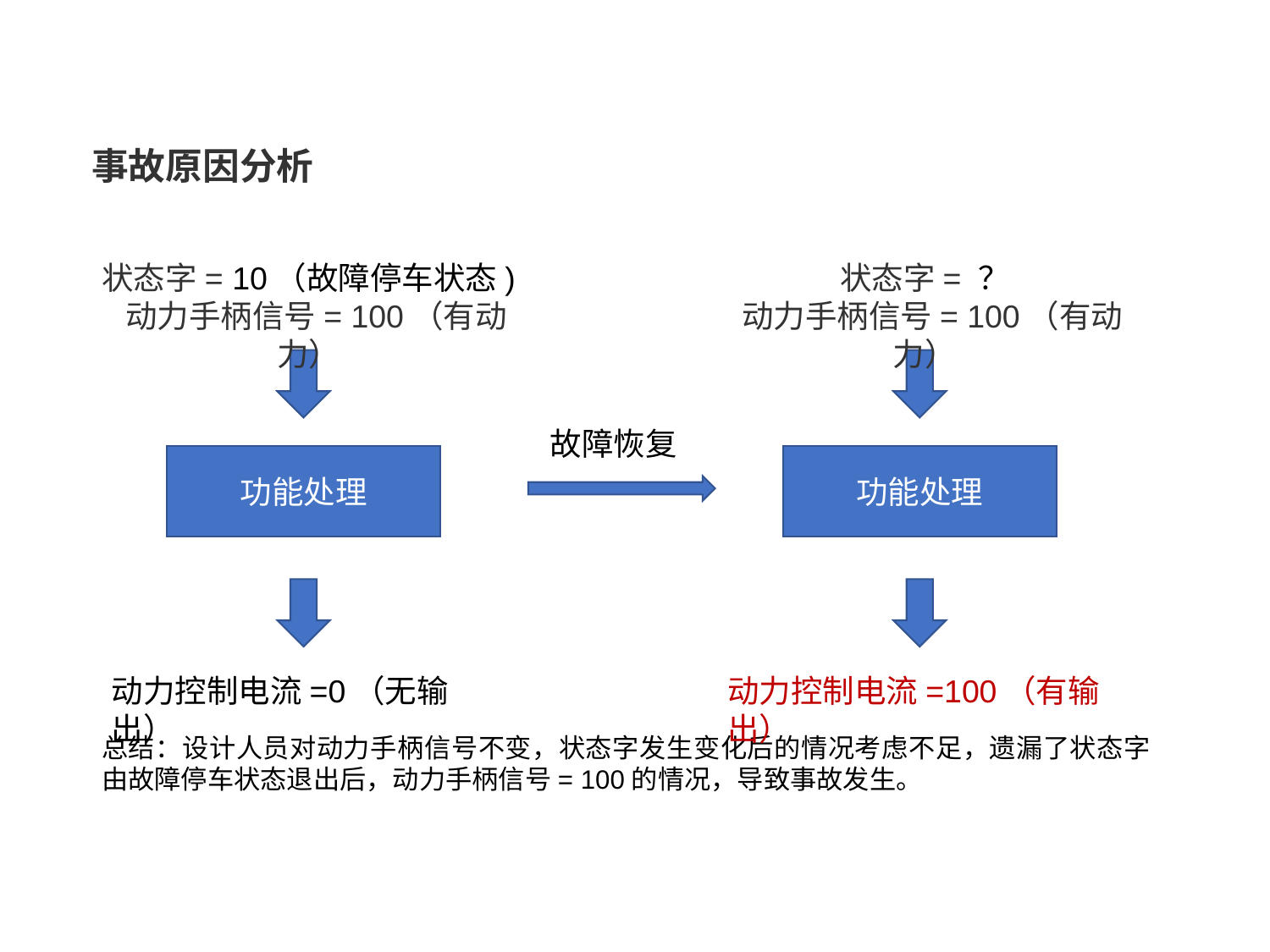

# 事故原因分析
状态字= 10（故障停车状态)
 动力手柄信号= 100（有动力）
状态字= ？
 动力手柄信号= 100（有动力）

故障恢复
功能处理
功能处理

动力控制电流=0（无输出）
动力控制电流=100（有输出）
总结：设计人员对动力手柄信号不变，状态字发生变化后的情况考虑不足，遗漏了状态字由故障停车状态退出后，动力手柄信号= 100的情况，导致事故发生。